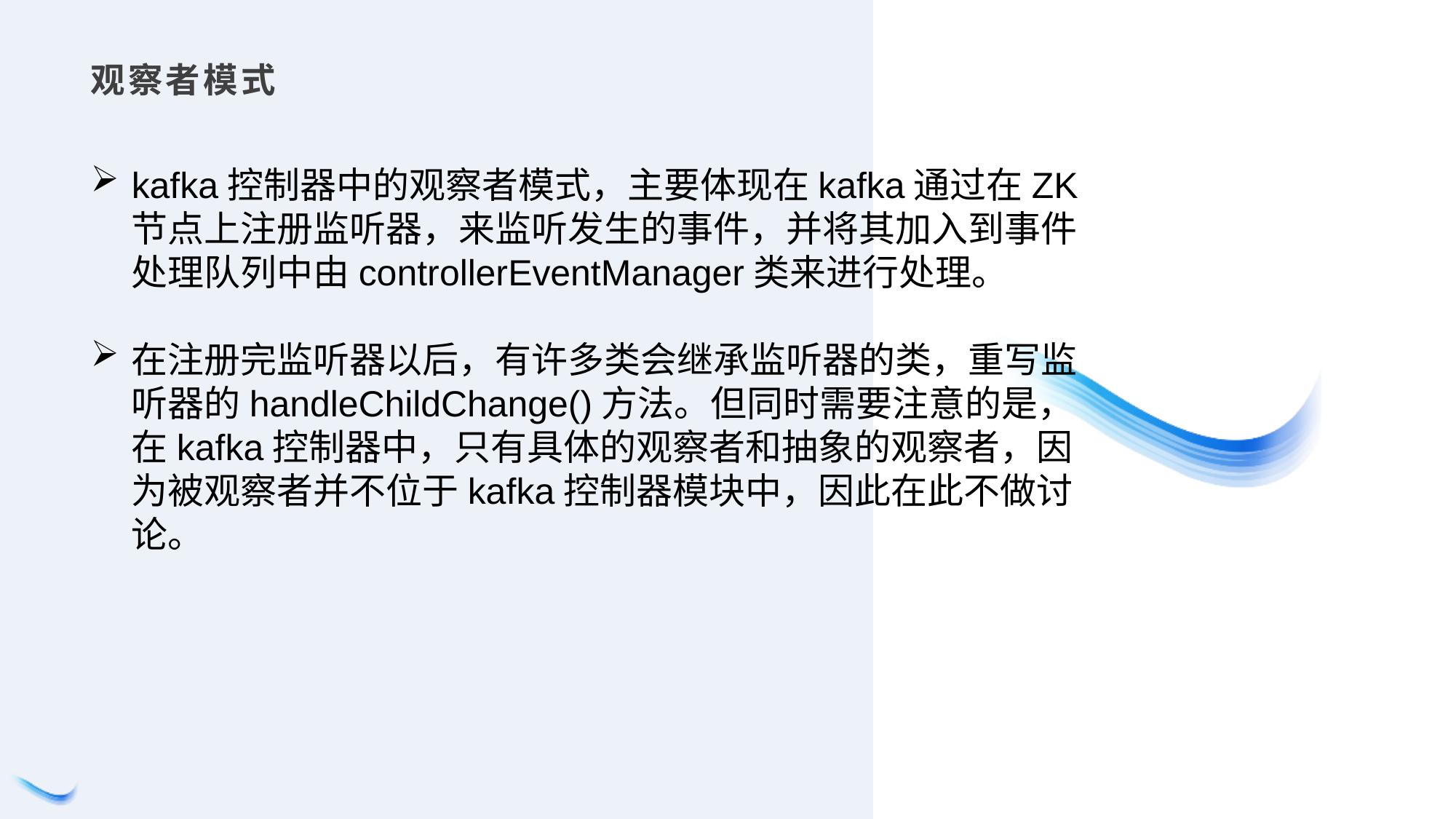

# 观察者模式
kafka控制器中的观察者模式，主要体现在kafka通过在ZK节点上注册监听器，来监听发生的事件，并将其加入到事件处理队列中由controllerEventManager类来进行处理。

在注册完监听器以后，有许多类会继承监听器的类，重写监听器的handleChildChange()方法。但同时需要注意的是，在kafka控制器中，只有具体的观察者和抽象的观察者，因为被观察者并不位于kafka控制器模块中，因此在此不做讨论。